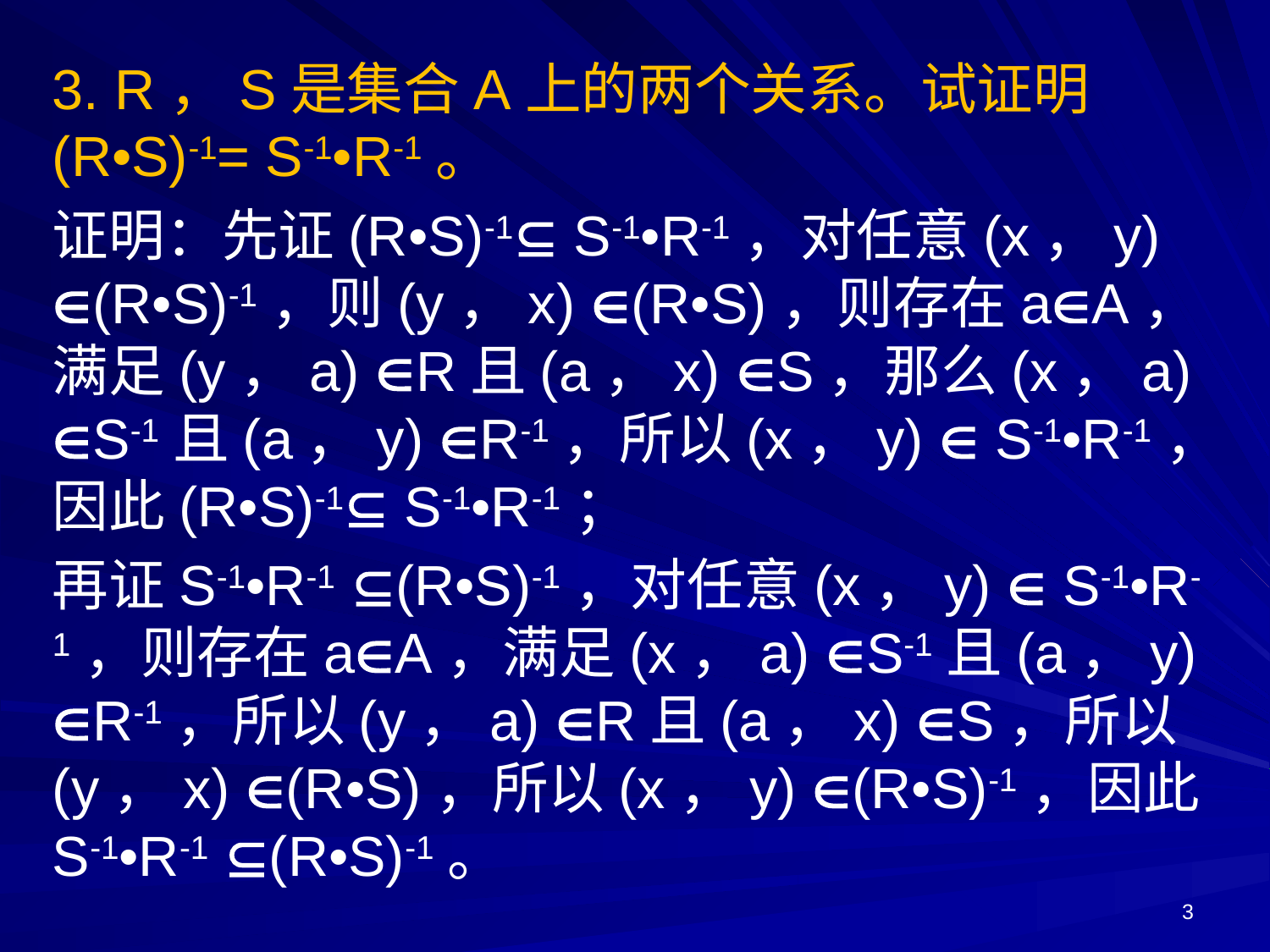

3. R，S是集合A上的两个关系。试证明
(R•S)-1= S-1•R-1。
证明：先证(R•S)-1⊆ S-1•R-1，对任意(x，y) ∈(R•S)-1，则(y，x) ∈(R•S)，则存在a∈A，满足(y，a) ∈R且(a，x) ∈S，那么(x，a) ∈S-1且(a，y) ∈R-1，所以(x，y) ∈ S-1•R-1，因此(R•S)-1⊆ S-1•R-1；
再证S-1•R-1 ⊆(R•S)-1，对任意(x，y) ∈ S-1•R-1，则存在a∈A，满足(x，a) ∈S-1且(a，y) ∈R-1，所以(y，a) ∈R且(a，x) ∈S，所以(y，x) ∈(R•S)，所以(x，y) ∈(R•S)-1，因此S-1•R-1 ⊆(R•S)-1。

3